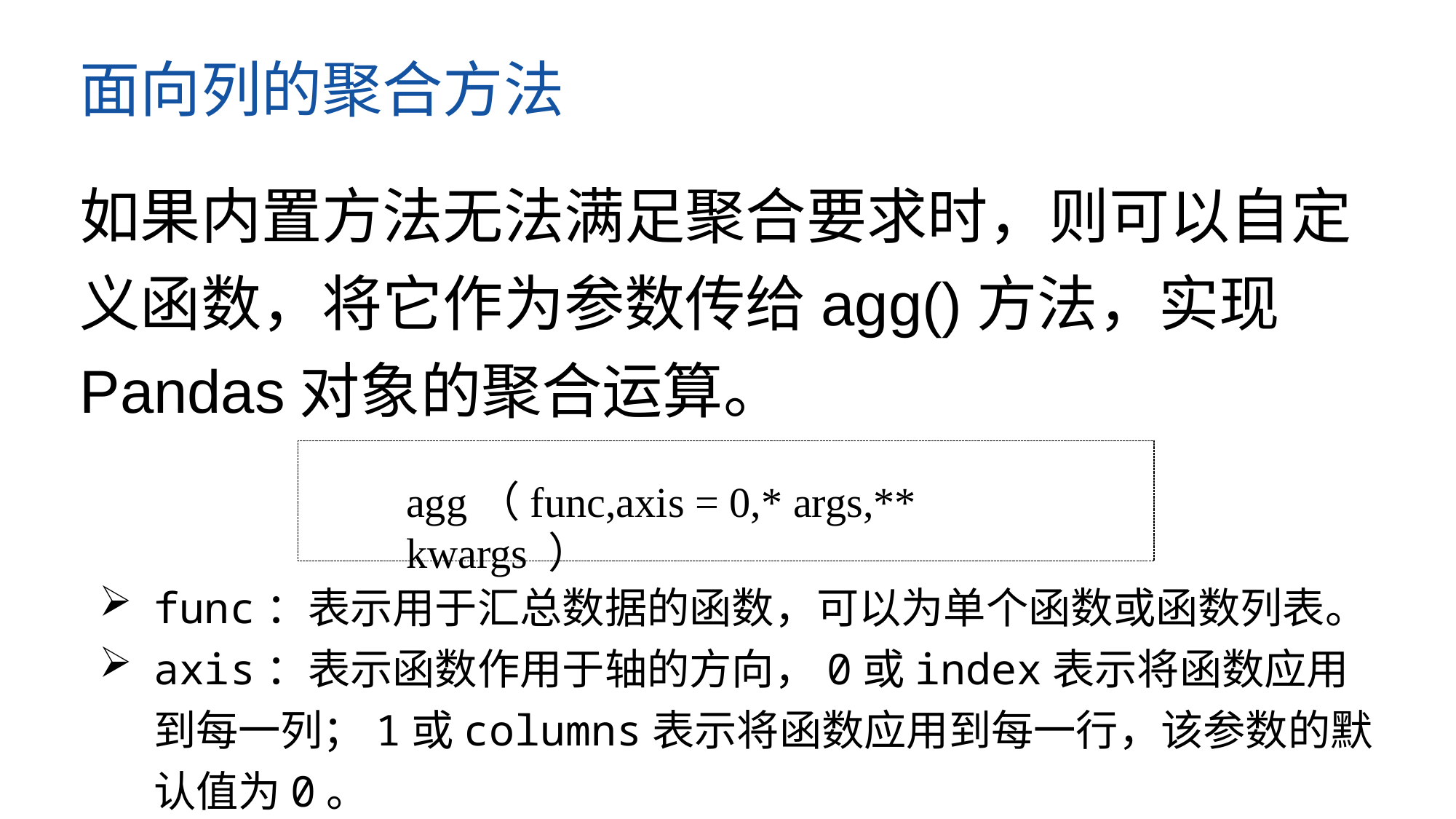

面向列的聚合方法
如果内置方法无法满足聚合要求时，则可以自定义函数，将它作为参数传给agg()方法，实现Pandas对象的聚合运算。

agg（func,axis = 0,* args,** kwargs ）
func：表示用于汇总数据的函数，可以为单个函数或函数列表。
axis：表示函数作用于轴的方向，0或index表示将函数应用到每一列；1或columns表示将函数应用到每一行，该参数的默认值为0。